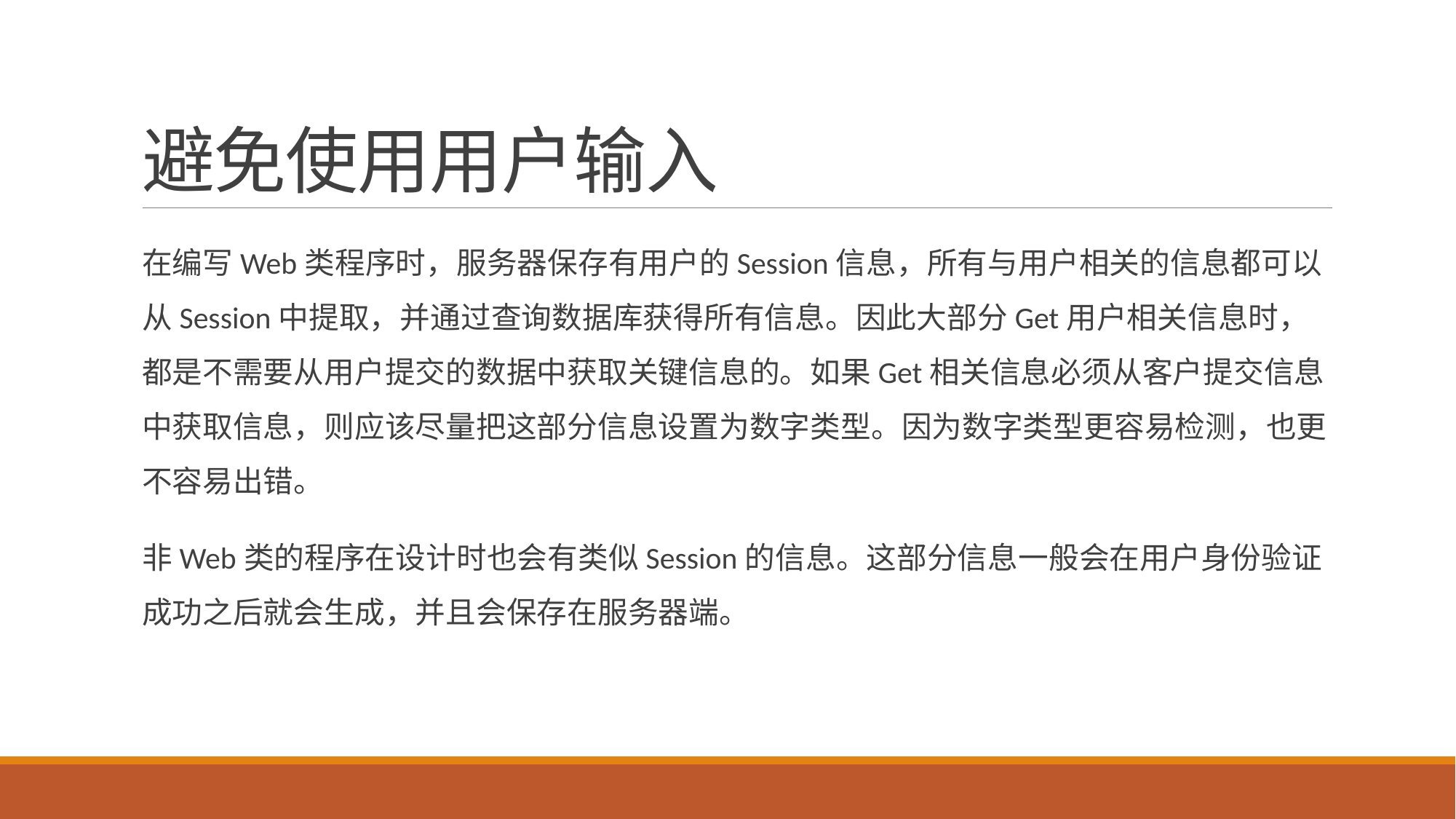

# 避免使用用户输入
在编写Web类程序时，服务器保存有用户的Session信息，所有与用户相关的信息都可以从Session中提取，并通过查询数据库获得所有信息。因此大部分Get用户相关信息时，都是不需要从用户提交的数据中获取关键信息的。如果Get相关信息必须从客户提交信息中获取信息，则应该尽量把这部分信息设置为数字类型。因为数字类型更容易检测，也更不容易出错。
非Web类的程序在设计时也会有类似Session的信息。这部分信息一般会在用户身份验证成功之后就会生成，并且会保存在服务器端。